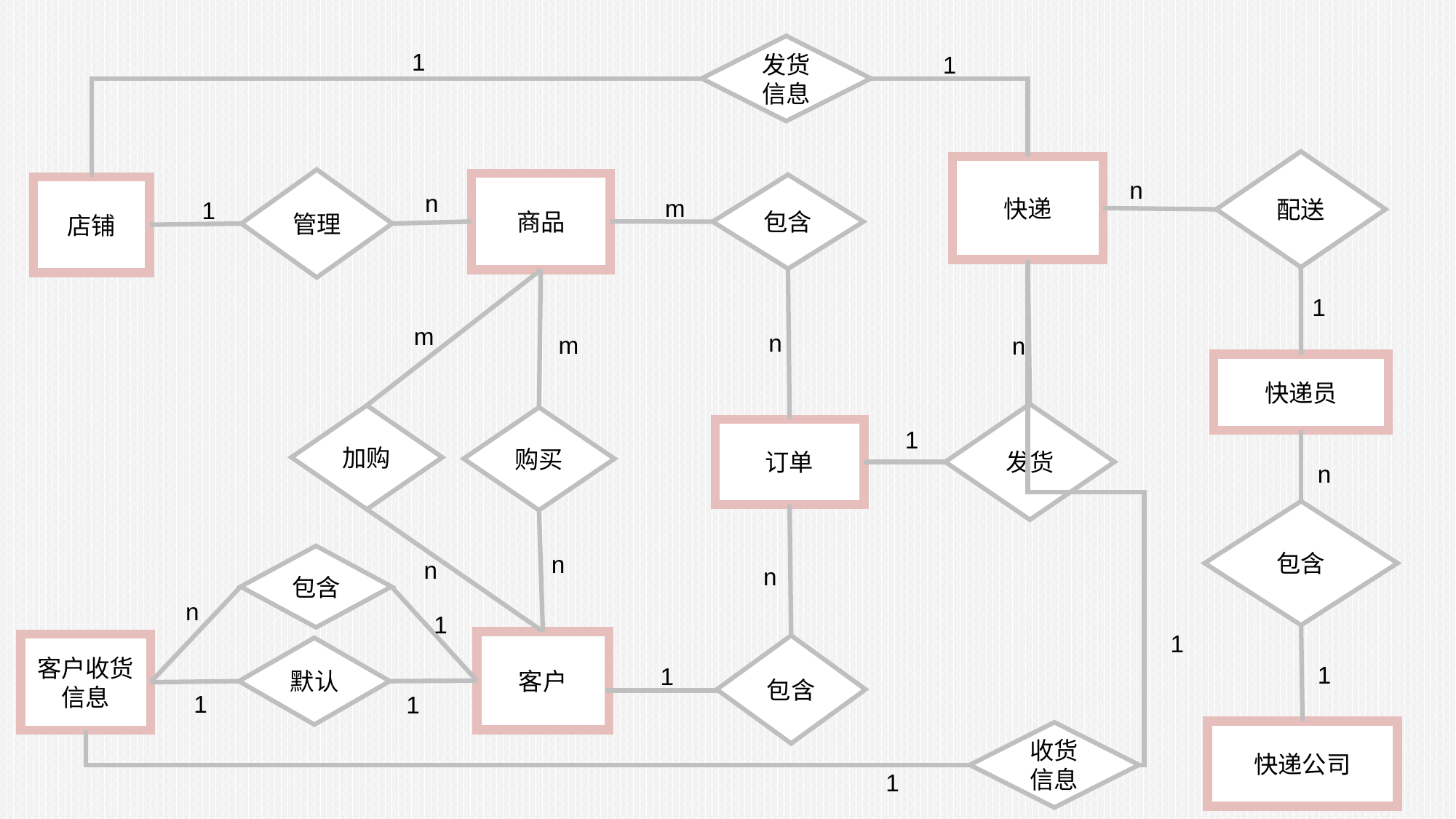

发货信息
1
1
配送
快递
管理
n
商品
包含
店铺
n
m
1
1
m
n
m
n
快递员
发货
加购
购买
订单
1
n
包含
n
包含
n
n
n
1
1
客户
客户收货信息
包含
默认
1
1
1
1
快递公司
收货信息
1